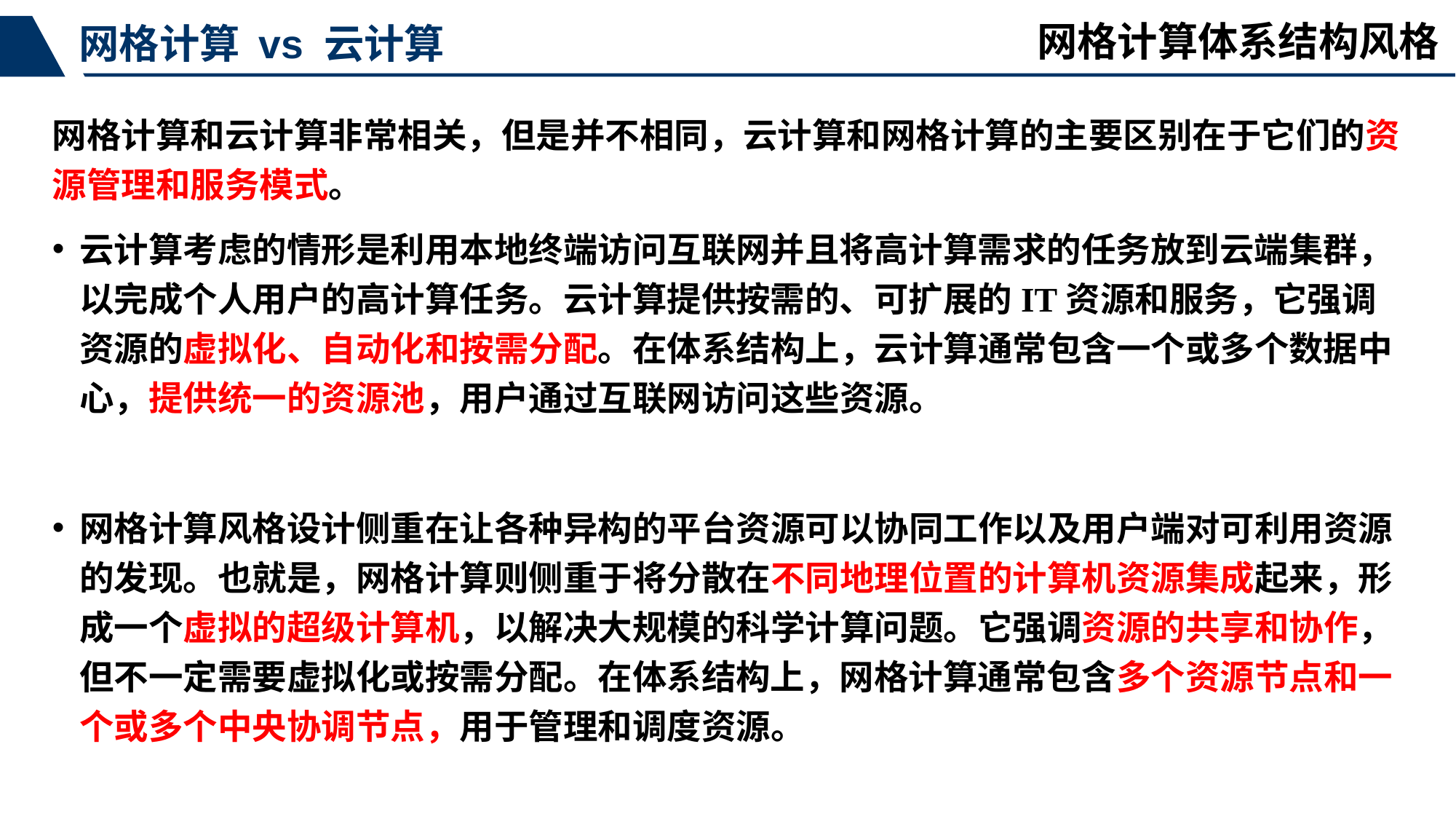

网格计算体系结构风格

网格计算 vs 云计算

网格计算和云计算非常相关，但是并不相同，云计算和网格计算的主要区别在于它们的资源管理和服务模式。
云计算考虑的情形是利用本地终端访问互联网并且将高计算需求的任务放到云端集群，以完成个人用户的高计算任务。云计算提供按需的、可扩展的IT资源和服务，它强调资源的虚拟化、自动化和按需分配。在体系结构上，云计算通常包含一个或多个数据中心，提供统一的资源池，用户通过互联网访问这些资源。

网格计算风格设计侧重在让各种异构的平台资源可以协同工作以及用户端对可利用资源的发现。也就是，网格计算则侧重于将分散在不同地理位置的计算机资源集成起来，形成一个虚拟的超级计算机，以解决大规模的科学计算问题。它强调资源的共享和协作，但不一定需要虚拟化或按需分配。在体系结构上，网格计算通常包含多个资源节点和一个或多个中央协调节点，用于管理和调度资源。